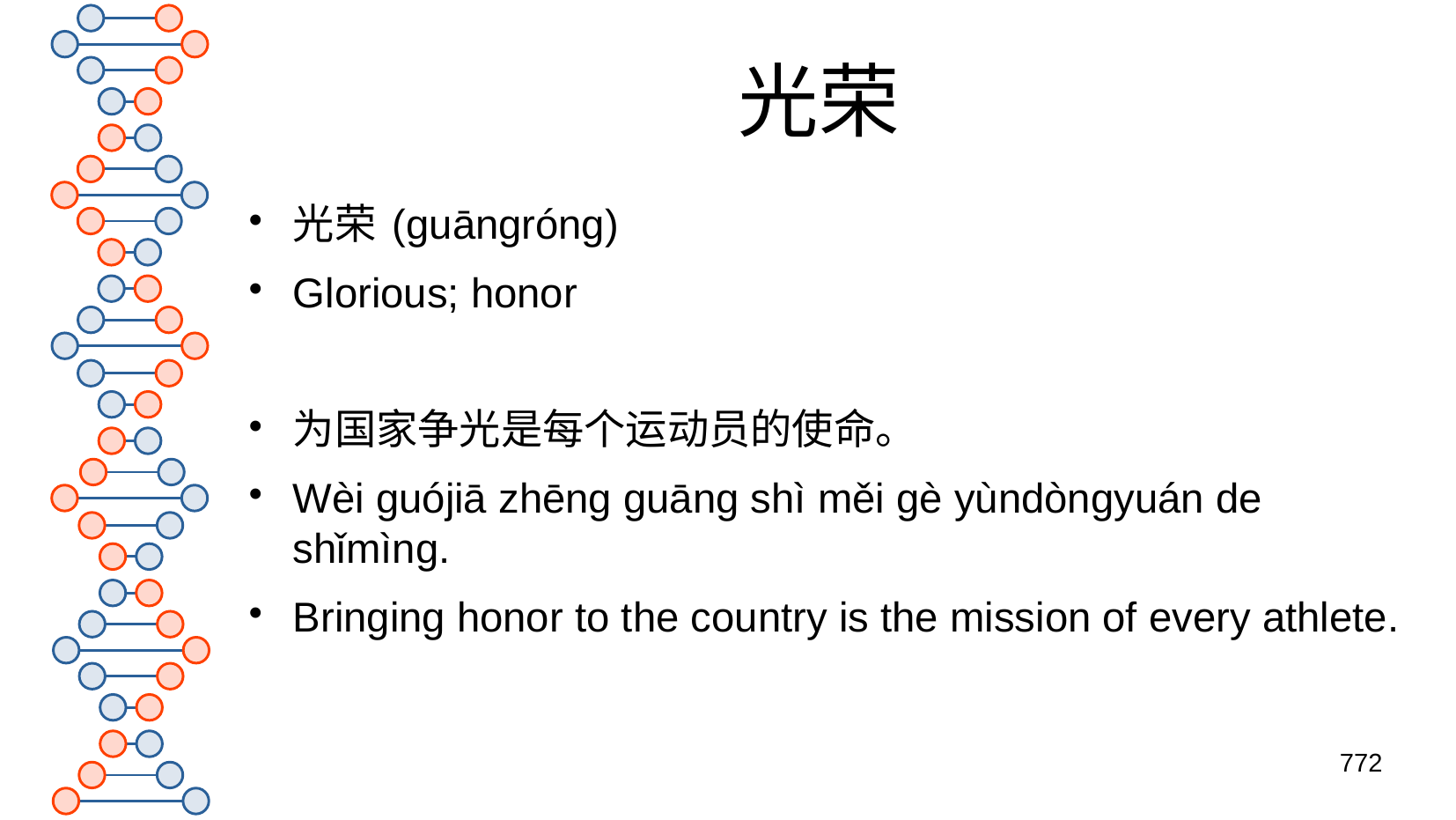

# 光荣
光荣 (guāngróng)
Glorious; honor

为国家争光是每个运动员的使命。
Wèi guójiā zhēng guāng shì měi gè yùndòngyuán de shǐmìng.
Bringing honor to the country is the mission of every athlete.

772